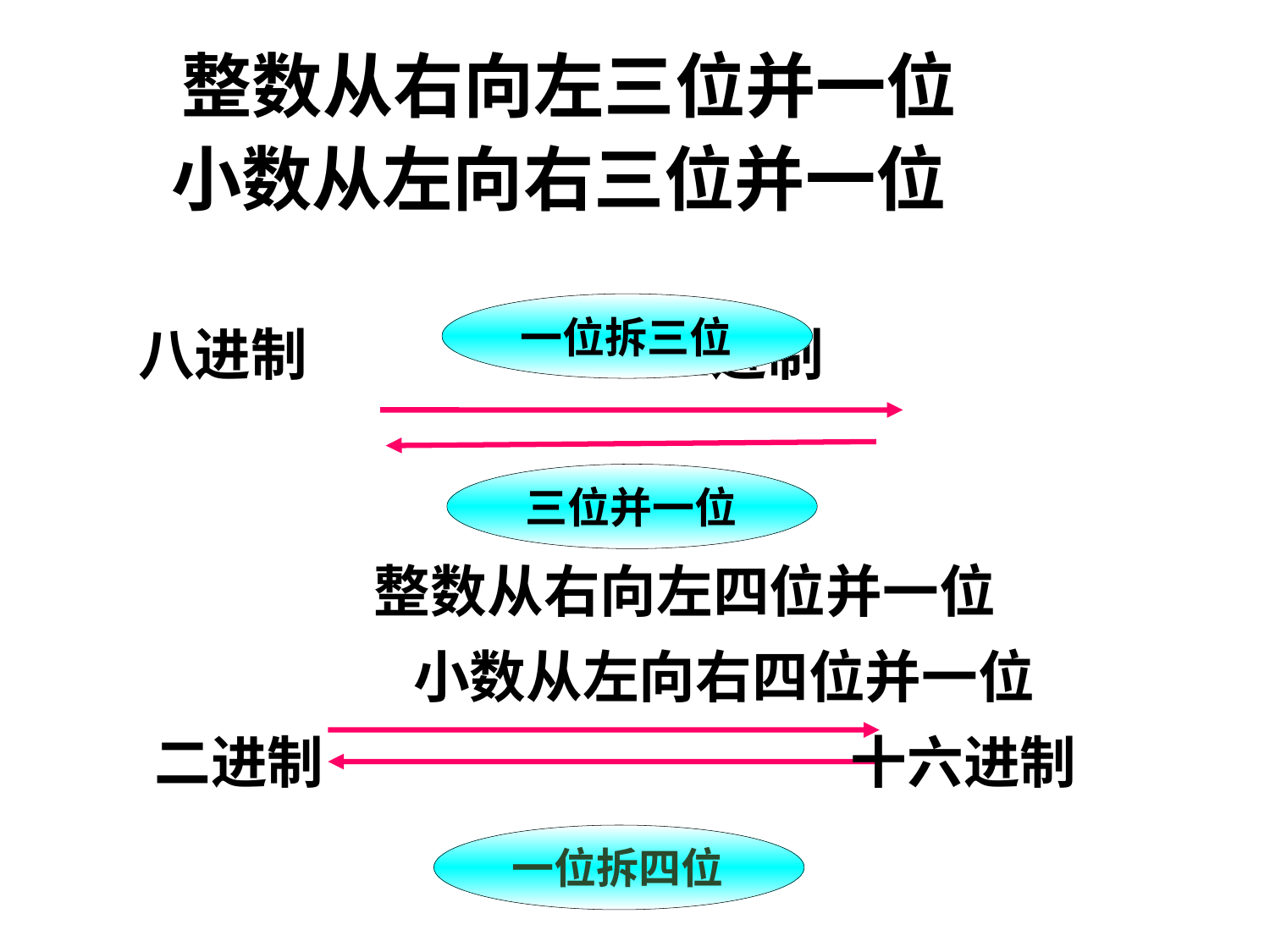

整数从右向左三位并一位
 小数从左向右三位并一位

八进制                           二进制

一位拆三位

三位并一位
                      整数从右向左四位并一位
                   小数从左向右四位并一位
二进制                                         十六进制

一位拆四位